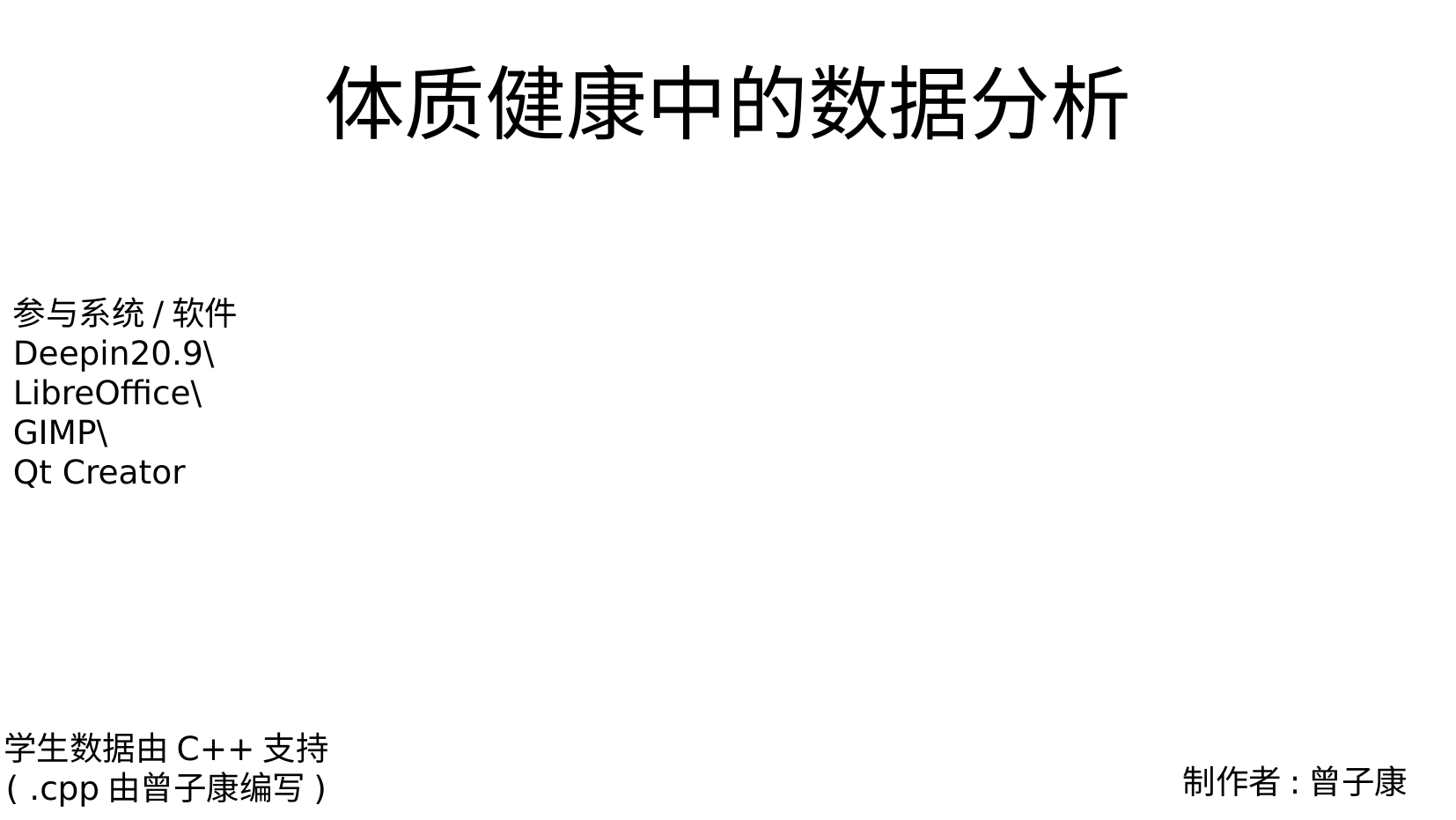

体质健康中的数据分析
参与系统/软件
Deepin20.9\
LibreOffice\
GIMP\
Qt Creator
学生数据由C++支持
( .cpp由曾子康编写)
制作者:曾子康